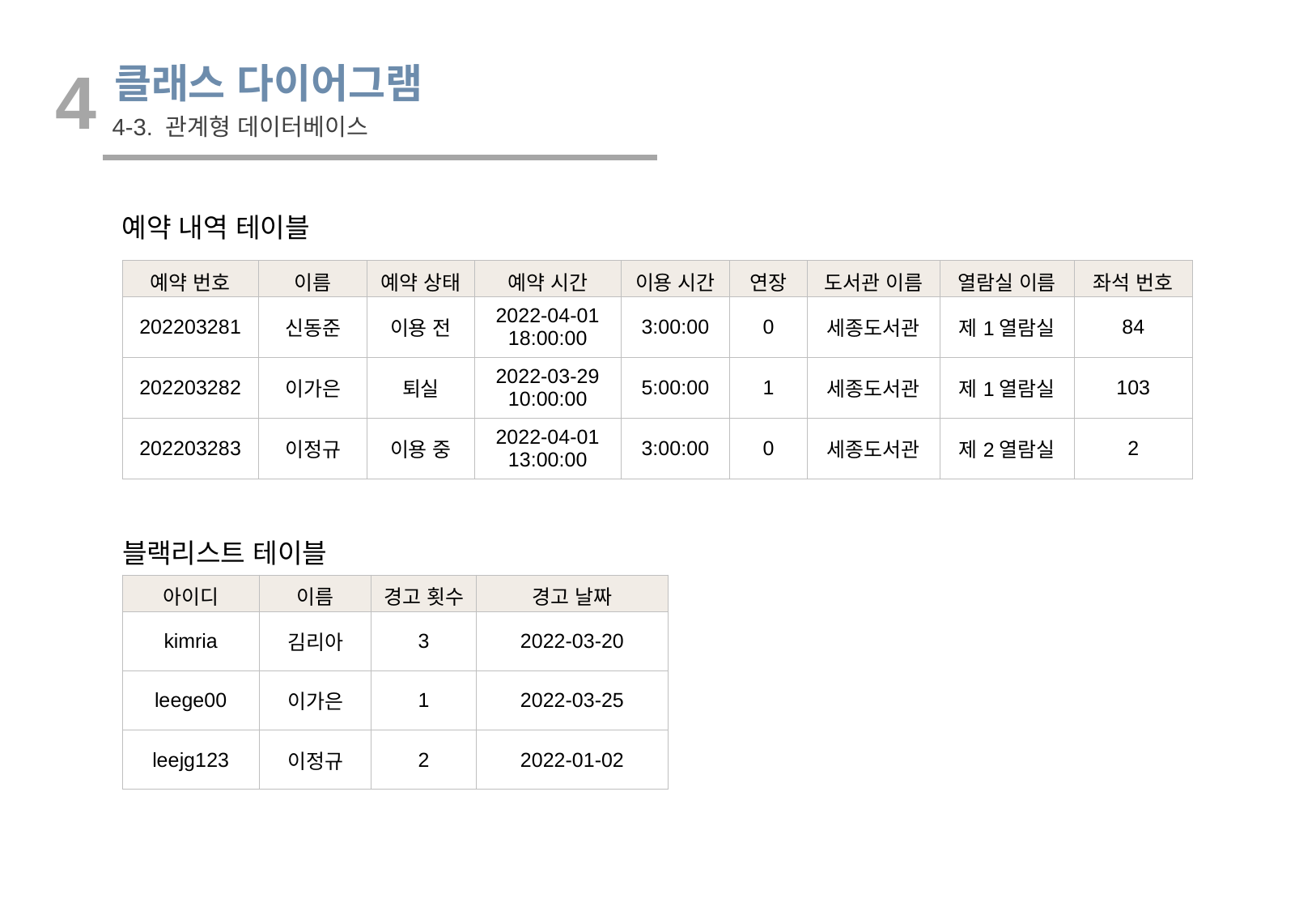

4
클래스 다이어그램
4-3. 관계형 데이터베이스
예약 내역 테이블
| 예약 번호 | 이름 | 예약 상태 | 예약 시간 | 이용 시간 | 연장 | 도서관 이름 | 열람실 이름 | 좌석 번호 |
| --- | --- | --- | --- | --- | --- | --- | --- | --- |
| 202203281 | 신동준 | 이용 전 | 2022-04-01 18:00:00 | 3:00:00 | 0 | 세종도서관 | 제1열람실 | 84 |
| 202203282 | 이가은 | 퇴실 | 2022-03-29 10:00:00 | 5:00:00 | 1 | 세종도서관 | 제1열람실 | 103 |
| 202203283 | 이정규 | 이용 중 | 2022-04-01 13:00:00 | 3:00:00 | 0 | 세종도서관 | 제2열람실 | 2 |
블랙리스트 테이블
| 아이디 | 이름 | 경고 횟수 | 경고 날짜 |
| --- | --- | --- | --- |
| kimria | 김리아 | 3 | 2022-03-20 |
| leege00 | 이가은 | 1 | 2022-03-25 |
| leejg123 | 이정규 | 2 | 2022-01-02 |